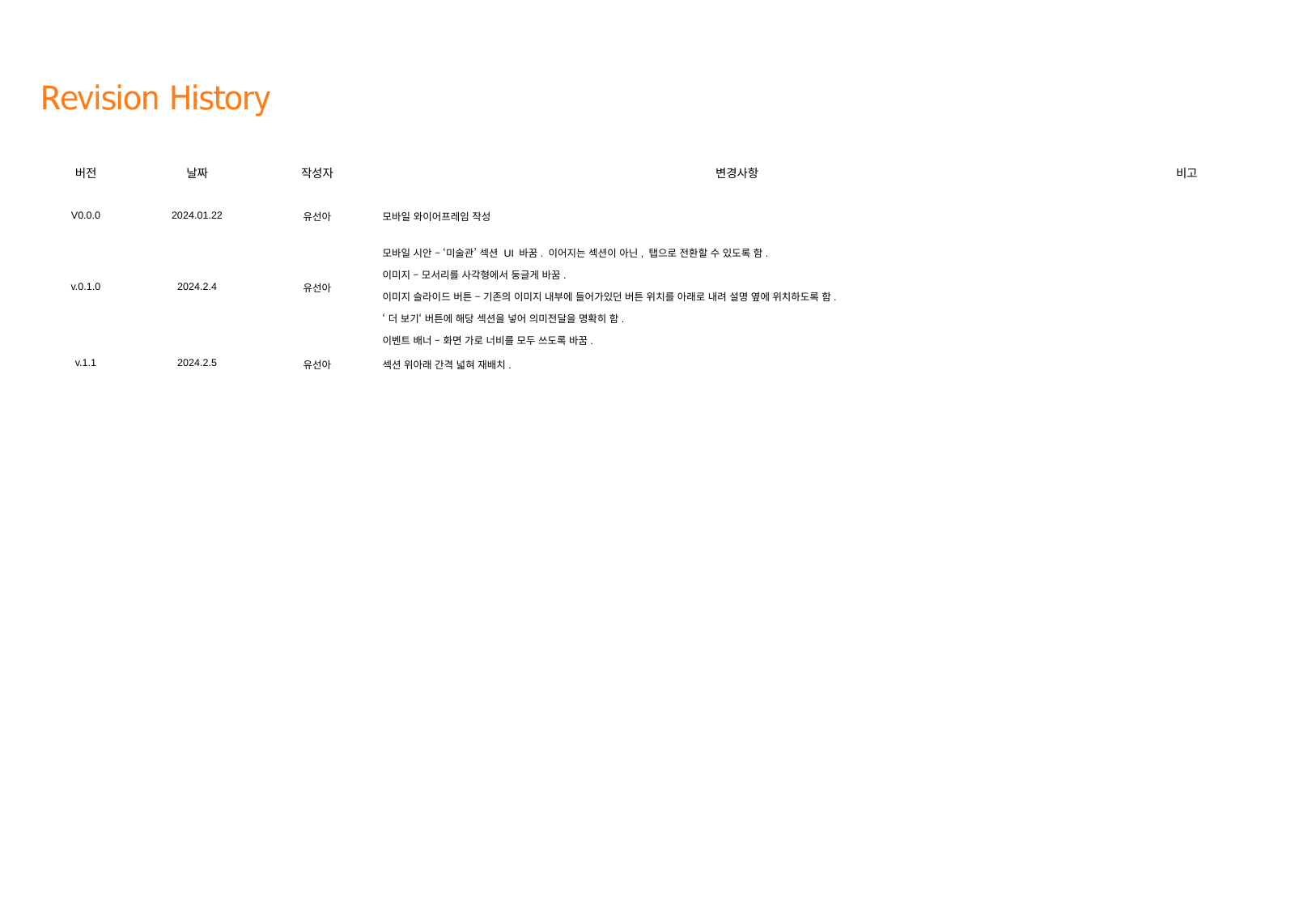

Revision History
| 버전 | 날짜 | 작성자 | 변경사항 | 비고 |
| --- | --- | --- | --- | --- |
| V0.0.0 | 2024.01.22 | 유선아 | 모바일 와이어프레임 작성 |  |
| v.0.1.0 | 2024.2.4 | 유선아 | 모바일 시안 – ‘미술관’ 섹션 UI 바꿈. 이어지는 섹션이 아닌, 탭으로 전환할 수 있도록 함. 이미지 – 모서리를 사각형에서 둥글게 바꿈. 이미지 슬라이드 버튼 – 기존의 이미지 내부에 들어가있던 버튼 위치를 아래로 내려 설명 옆에 위치하도록 함. ‘더 보기‘ 버튼에 해당 섹션을 넣어 의미전달을 명확히 함. 이벤트 배너 – 화면 가로 너비를 모두 쓰도록 바꿈. |  |
| v.1.1 | 2024.2.5 | 유선아 | 섹션 위아래 간격 넓혀 재배치. |  |
|  |  |  |  |  |
|  |  |  |  |  |